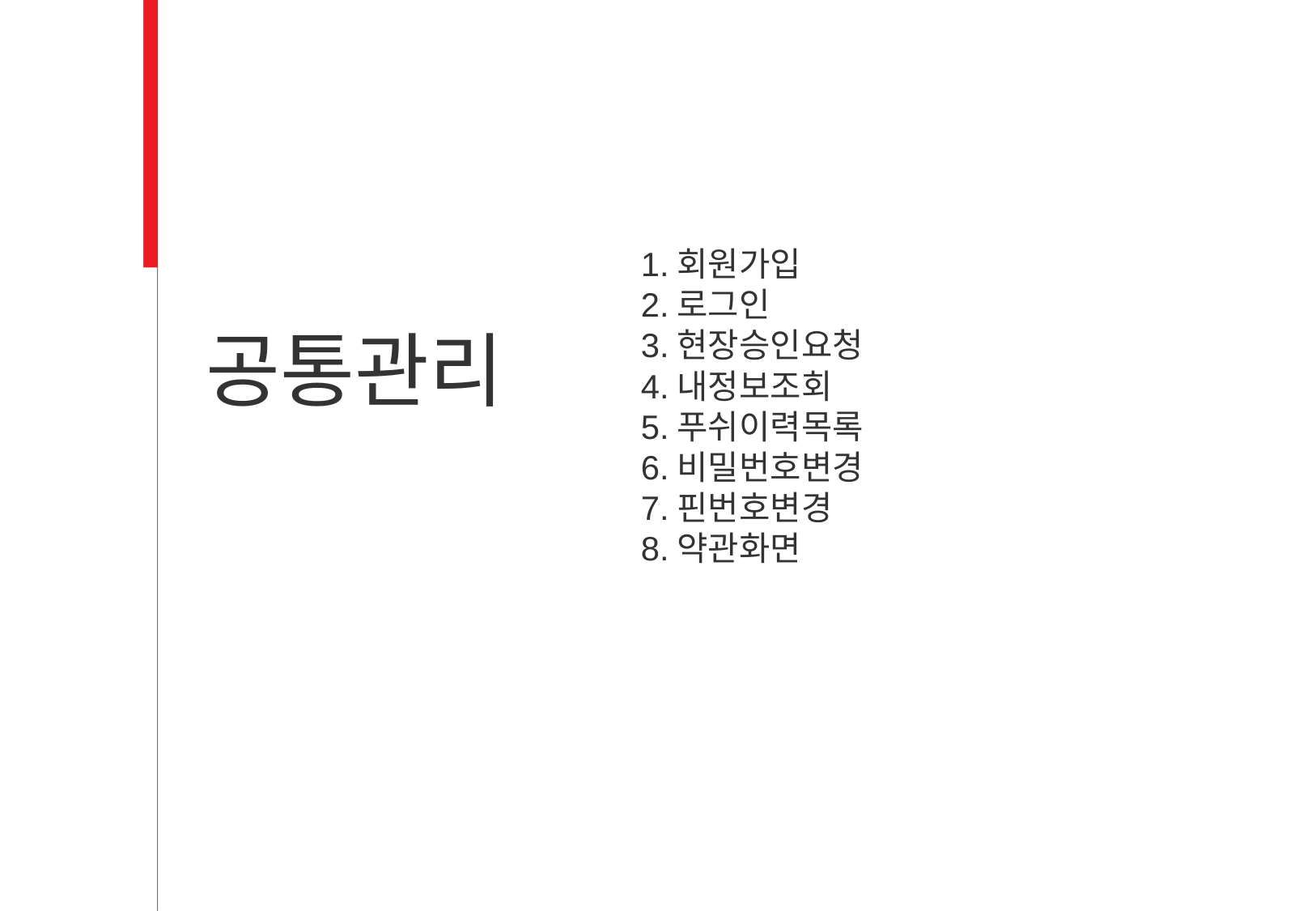

1.회원가입
2.로그인
3.현장승인요청
4.내정보조회
5.푸쉬이력목록
6.비밀번호변경
7.핀번호변경
8.약관화면
공통관리